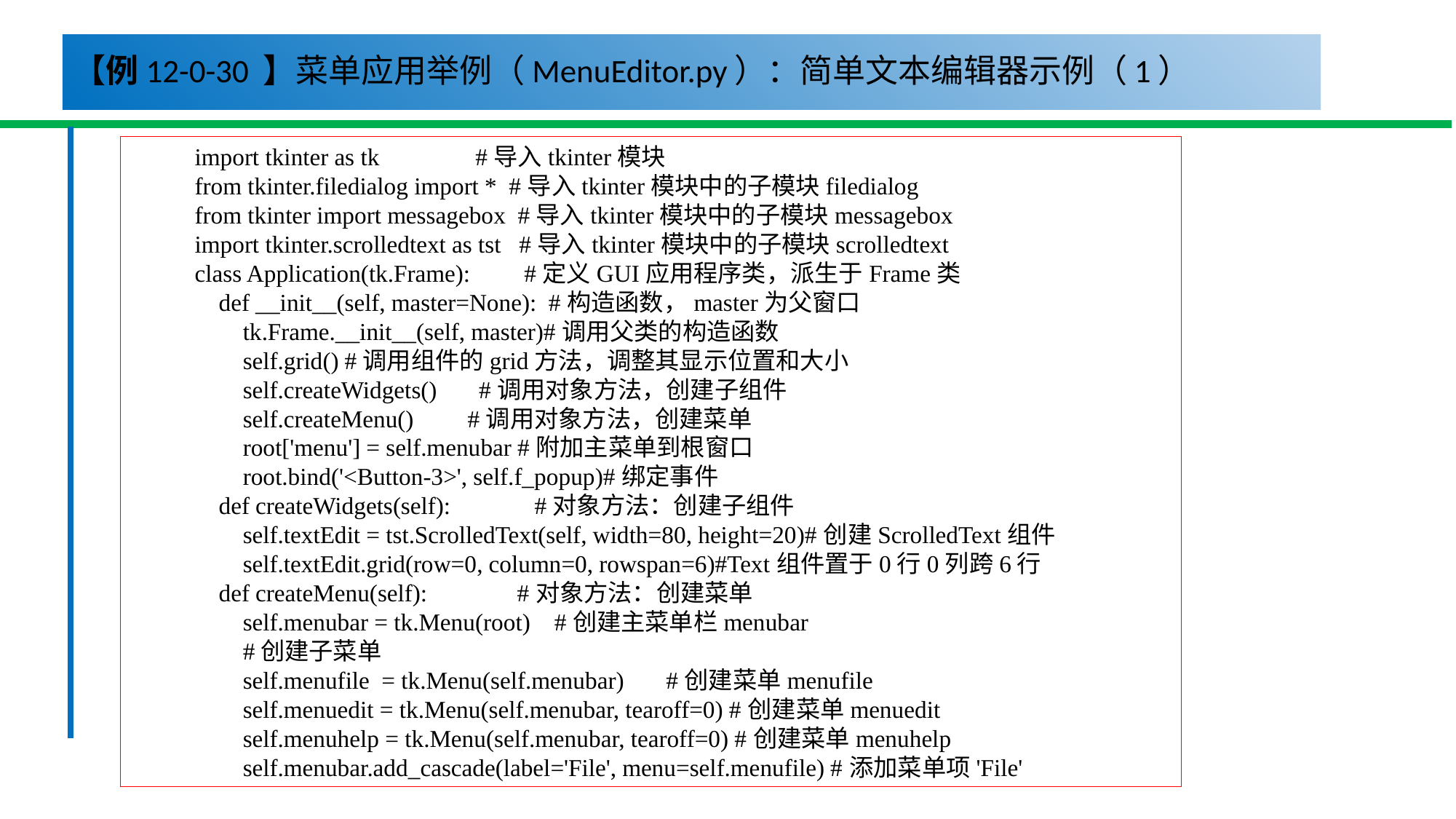

# 【例12-0-30 】菜单应用举例（MenuEditor.py）：简单文本编辑器示例（1）
import tkinter as tk                #导入tkinter模块
from tkinter.filedialog import *  #导入tkinter模块中的子模块filedialog
from tkinter import messagebox  #导入tkinter模块中的子模块messagebox
import tkinter.scrolledtext as tst   #导入tkinter模块中的子模块scrolledtext
class Application(tk.Frame):         #定义GUI应用程序类，派生于Frame类
    def __init__(self, master=None):  #构造函数，master为父窗口
        tk.Frame.__init__(self, master)#调用父类的构造函数
        self.grid() #调用组件的grid方法，调整其显示位置和大小
        self.createWidgets()       #调用对象方法，创建子组件
        self.createMenu()         #调用对象方法，创建菜单
        root['menu'] = self.menubar #附加主菜单到根窗口
        root.bind('<Button-3>', self.f_popup)#绑定事件
    def createWidgets(self):              #对象方法：创建子组件
        self.textEdit = tst.ScrolledText(self, width=80, height=20)#创建ScrolledText组件
        self.textEdit.grid(row=0, column=0, rowspan=6)#Text组件置于0行0列跨6行
    def createMenu(self):               #对象方法：创建菜单
        self.menubar = tk.Menu(root)    #创建主菜单栏menubar
        #创建子菜单
        self.menufile  = tk.Menu(self.menubar)       #创建菜单menufile
        self.menuedit = tk.Menu(self.menubar, tearoff=0) #创建菜单menuedit
        self.menuhelp = tk.Menu(self.menubar, tearoff=0) #创建菜单menuhelp
        self.menubar.add_cascade(label='File', menu=self.menufile) #添加菜单项'File'